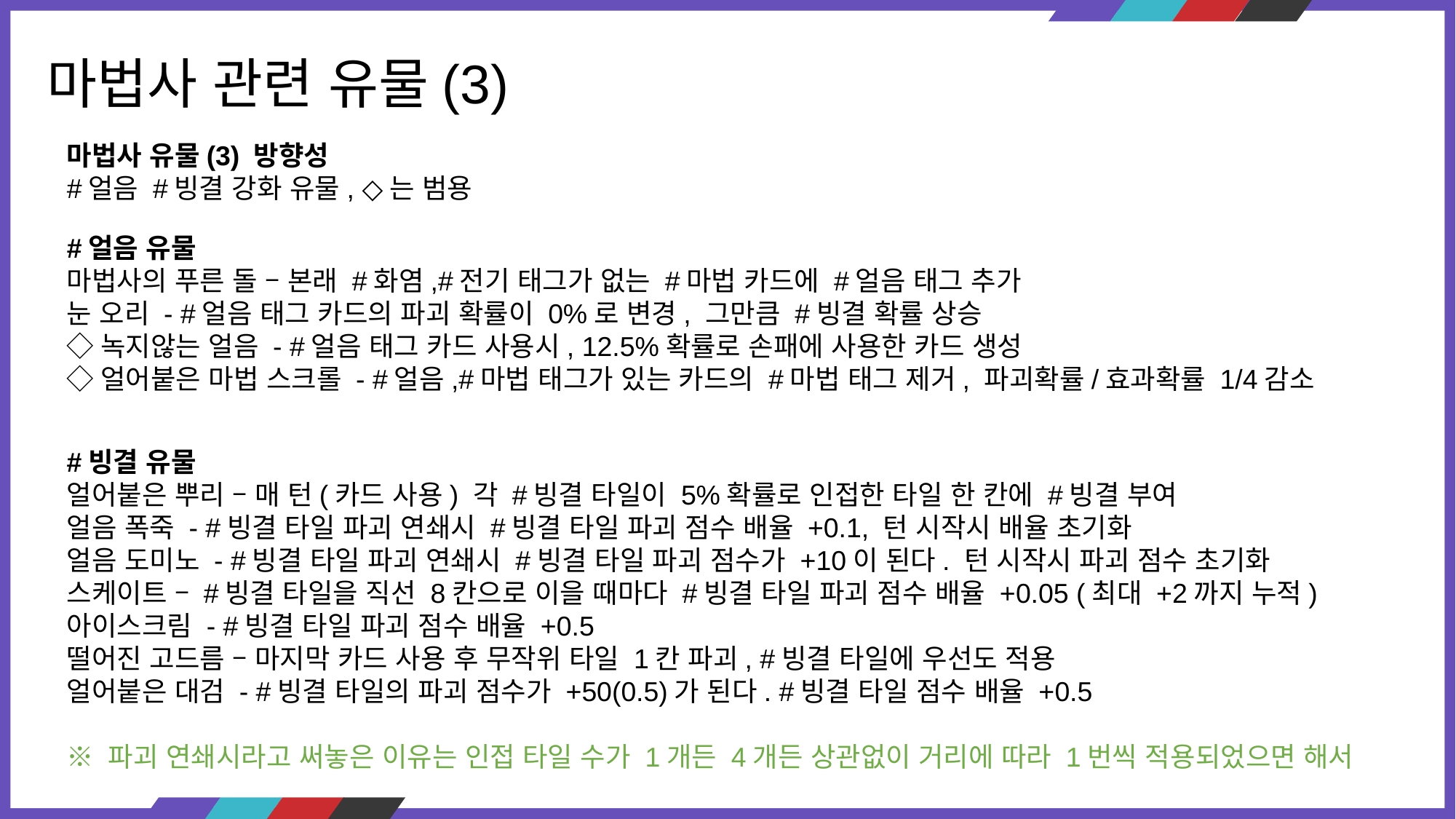

마법사 관련 유물(3)
마법사 유물(3) 방향성
#얼음 #빙결 강화 유물, ◇는 범용
#얼음 유물
마법사의 푸른 돌 – 본래 #화염,#전기 태그가 없는 #마법 카드에 #얼음 태그 추가
눈 오리 - #얼음 태그 카드의 파괴 확률이 0%로 변경, 그만큼 #빙결 확률 상승
◇녹지않는 얼음 - #얼음 태그 카드 사용시, 12.5%확률로 손패에 사용한 카드 생성
◇얼어붙은 마법 스크롤 - #얼음,#마법 태그가 있는 카드의 #마법 태그 제거, 파괴확률/효과확률 1/4감소
#빙결 유물
얼어붙은 뿌리 – 매 턴(카드 사용) 각 #빙결 타일이 5%확률로 인접한 타일 한 칸에 #빙결 부여
얼음 폭죽 - #빙결 타일 파괴 연쇄시 #빙결 타일 파괴 점수 배율 +0.1, 턴 시작시 배율 초기화
얼음 도미노 - #빙결 타일 파괴 연쇄시 #빙결 타일 파괴 점수가 +10이 된다. 턴 시작시 파괴 점수 초기화
스케이트 – #빙결 타일을 직선 8칸으로 이을 때마다 #빙결 타일 파괴 점수 배율 +0.05 (최대 +2까지 누적)
아이스크림 - #빙결 타일 파괴 점수 배율 +0.5
떨어진 고드름 – 마지막 카드 사용 후 무작위 타일 1칸 파괴, #빙결 타일에 우선도 적용
얼어붙은 대검 - #빙결 타일의 파괴 점수가 +50(0.5)가 된다. #빙결 타일 점수 배율 +0.5
※ 파괴 연쇄시라고 써놓은 이유는 인접 타일 수가 1개든 4개든 상관없이 거리에 따라 1번씩 적용되었으면 해서